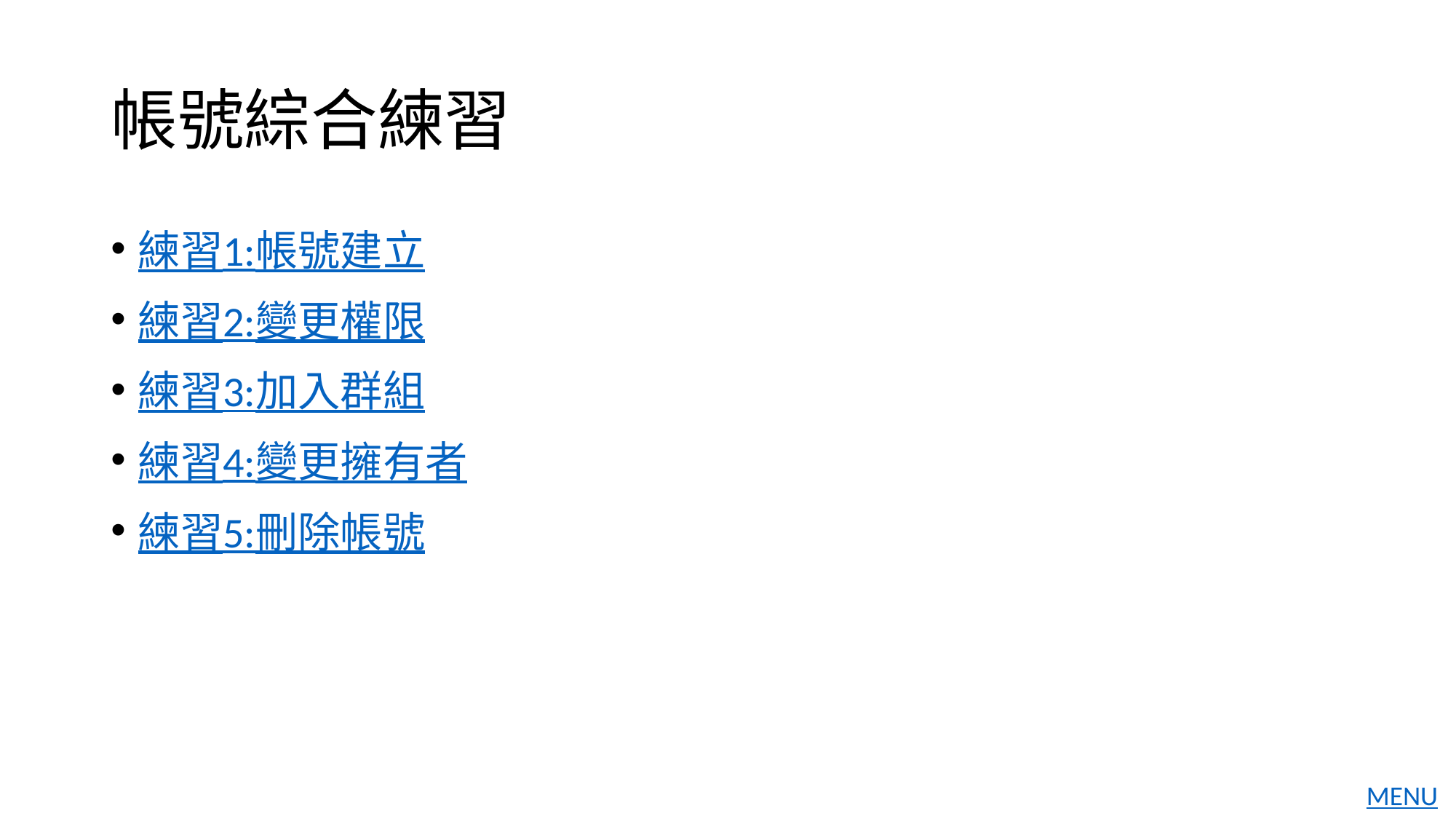

# 帳號綜合練習
練習1:帳號建立
練習2:變更權限
練習3:加入群組
練習4:變更擁有者
練習5:刪除帳號